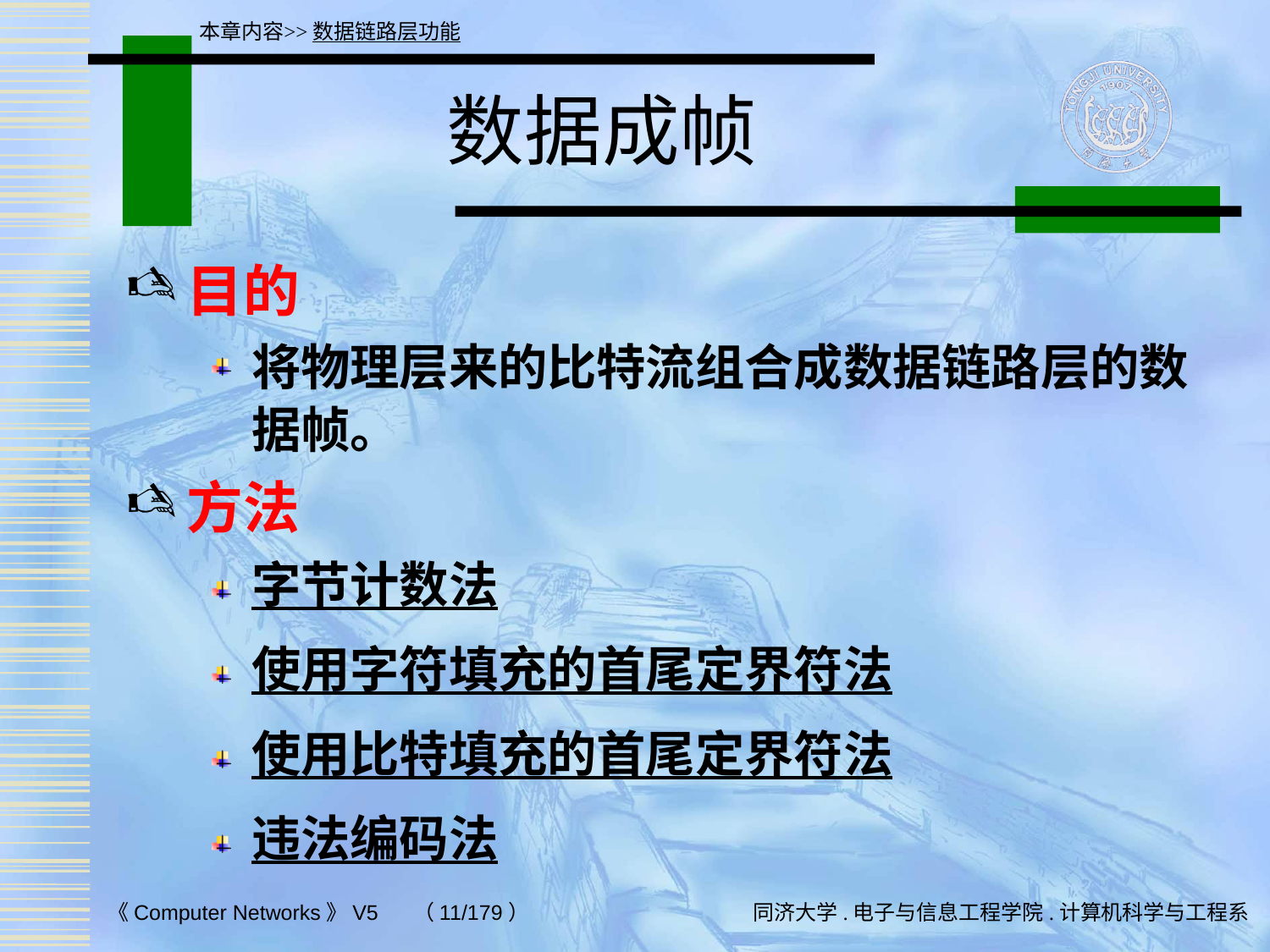

本章内容>>数据链路层功能
# 数据成帧
目的
将物理层来的比特流组合成数据链路层的数据帧。
方法
字节计数法
使用字符填充的首尾定界符法
使用比特填充的首尾定界符法
违法编码法